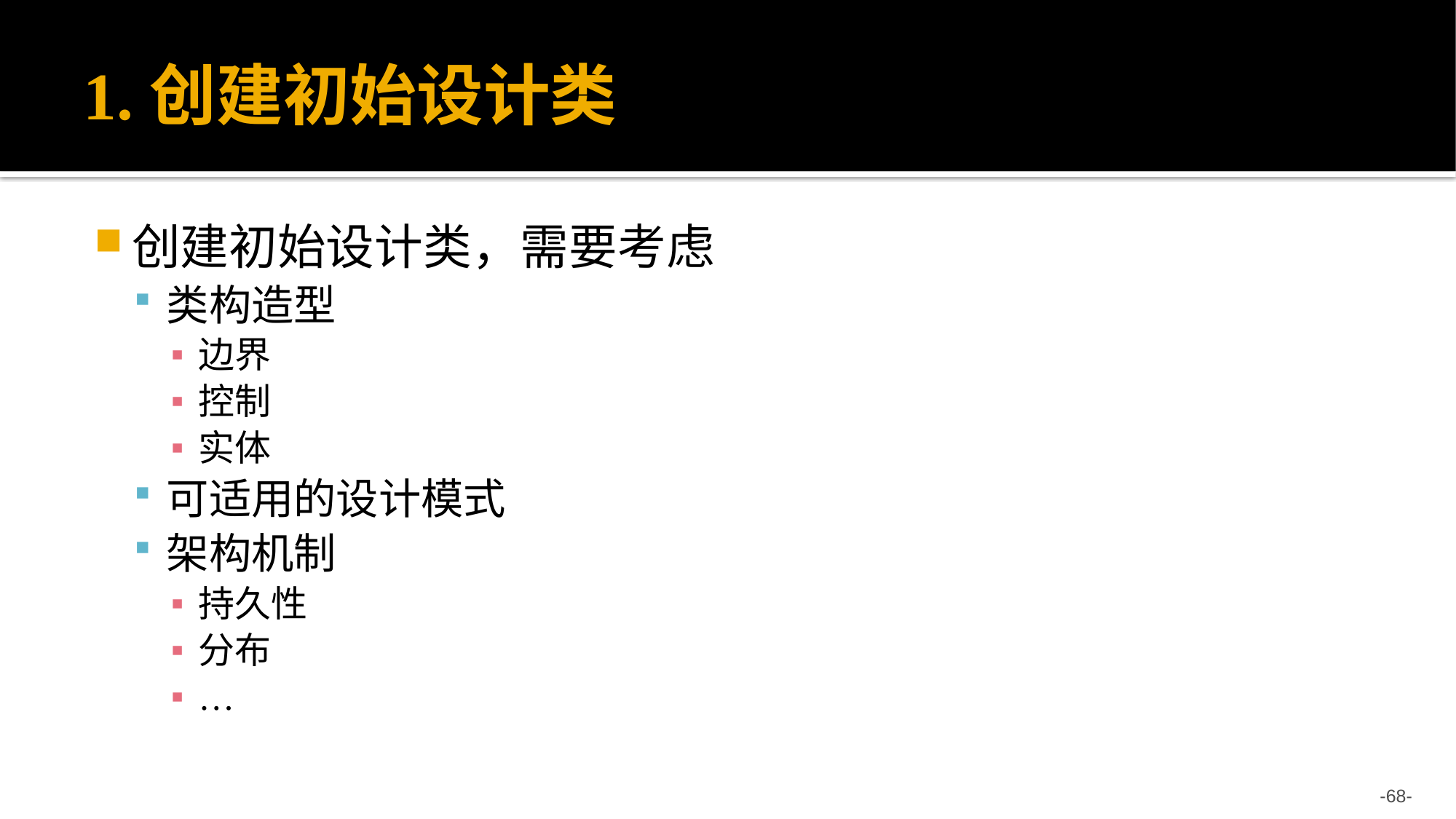

# 1.创建初始设计类
创建初始设计类，需要考虑
类构造型
边界
控制
实体
可适用的设计模式
架构机制
持久性
分布
…
-68-